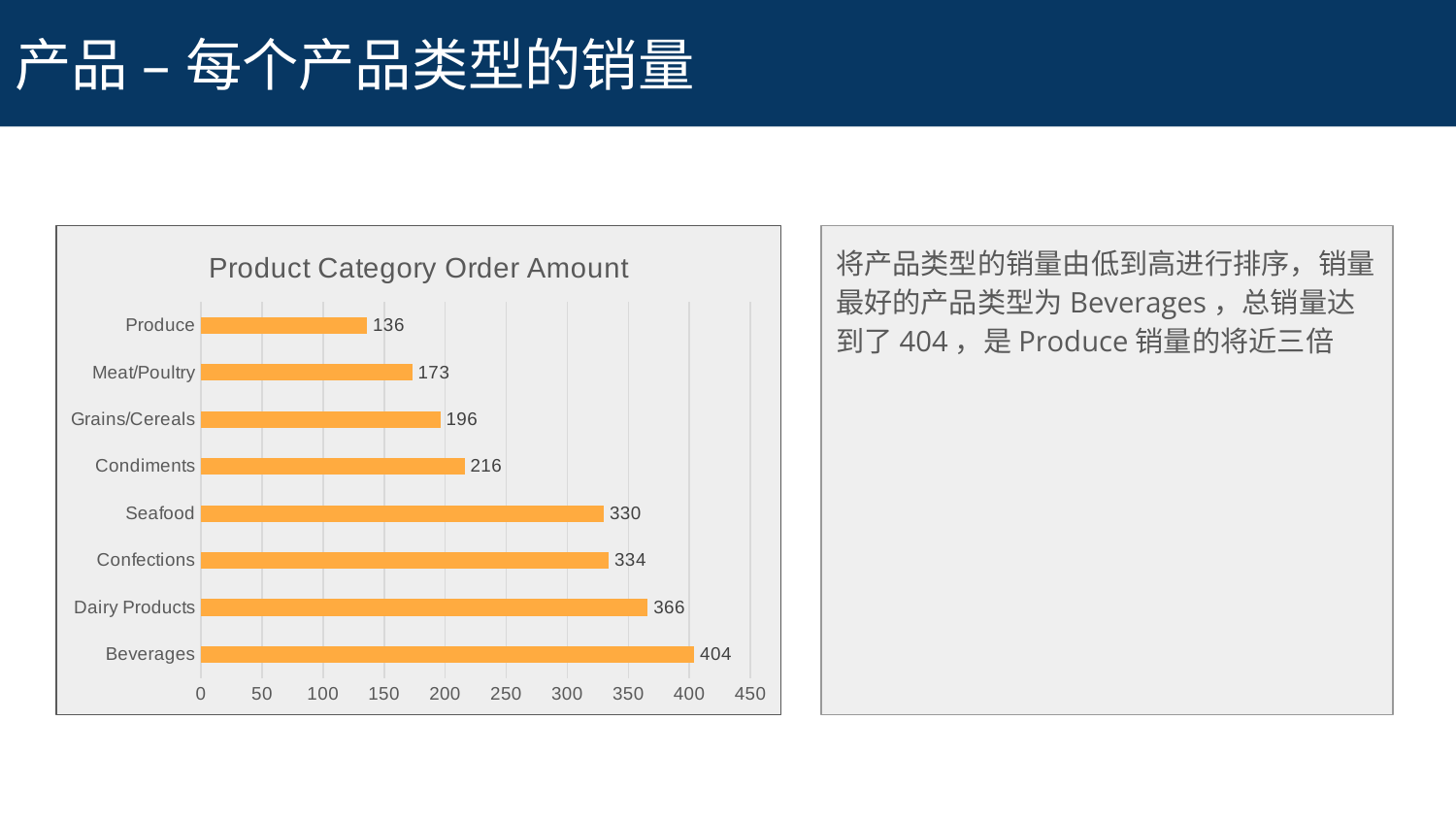

# 产品 – 每个产品类型的销量

### Chart: Product Category Order Amount

| Category | ﻿OrderCount |
|---|---|
| Beverages | 404.0 |
| Dairy Products | 366.0 |
| Confections | 334.0 |
| Seafood | 330.0 |
| Condiments | 216.0 |
| Grains/Cereals | 196.0 |
| Meat/Poultry | 173.0 |
| Produce | 136.0 |
将产品类型的销量由低到高进行排序，销量最好的产品类型为Beverages，总销量达到了404，是Produce销量的将近三倍